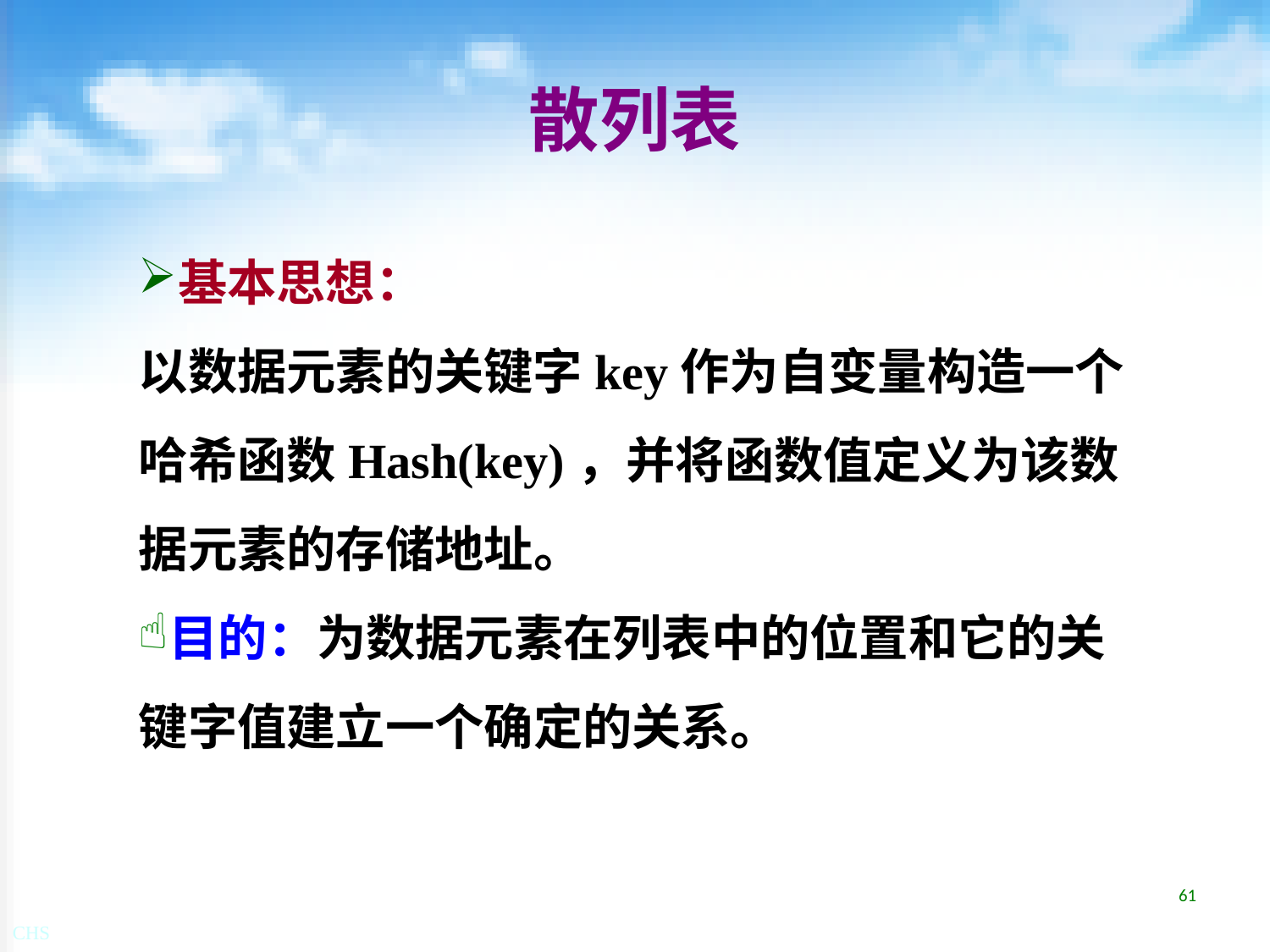

# 散列表
基本思想：
以数据元素的关键字key作为自变量构造一个哈希函数Hash(key)，并将函数值定义为该数据元素的存储地址。
目的：为数据元素在列表中的位置和它的关键字值建立一个确定的关系。
61